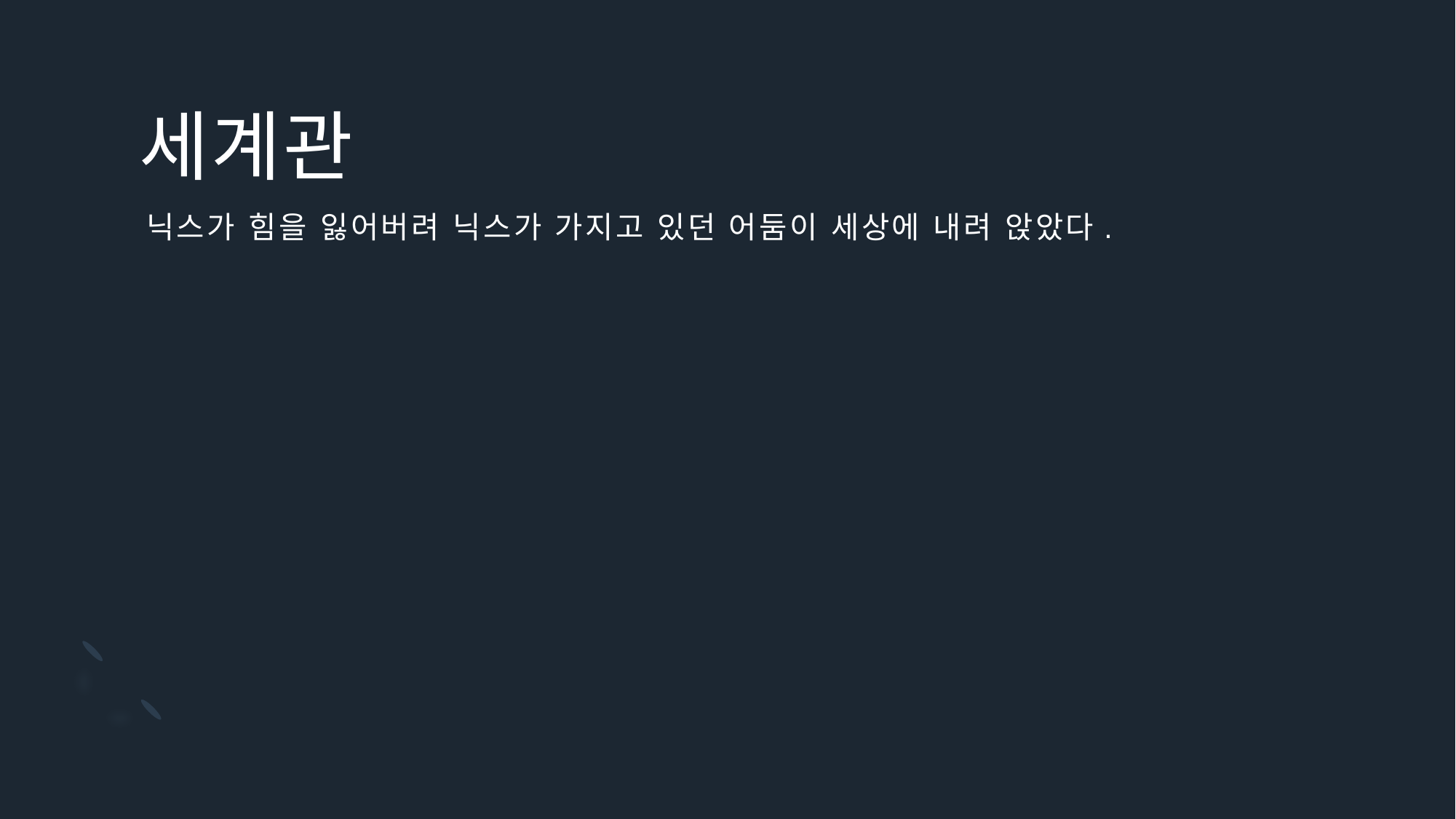

세계관

# 닉스가 힘을 잃어버려 닉스가 가지고 있던 어둠이 세상에 내려 앉았다.